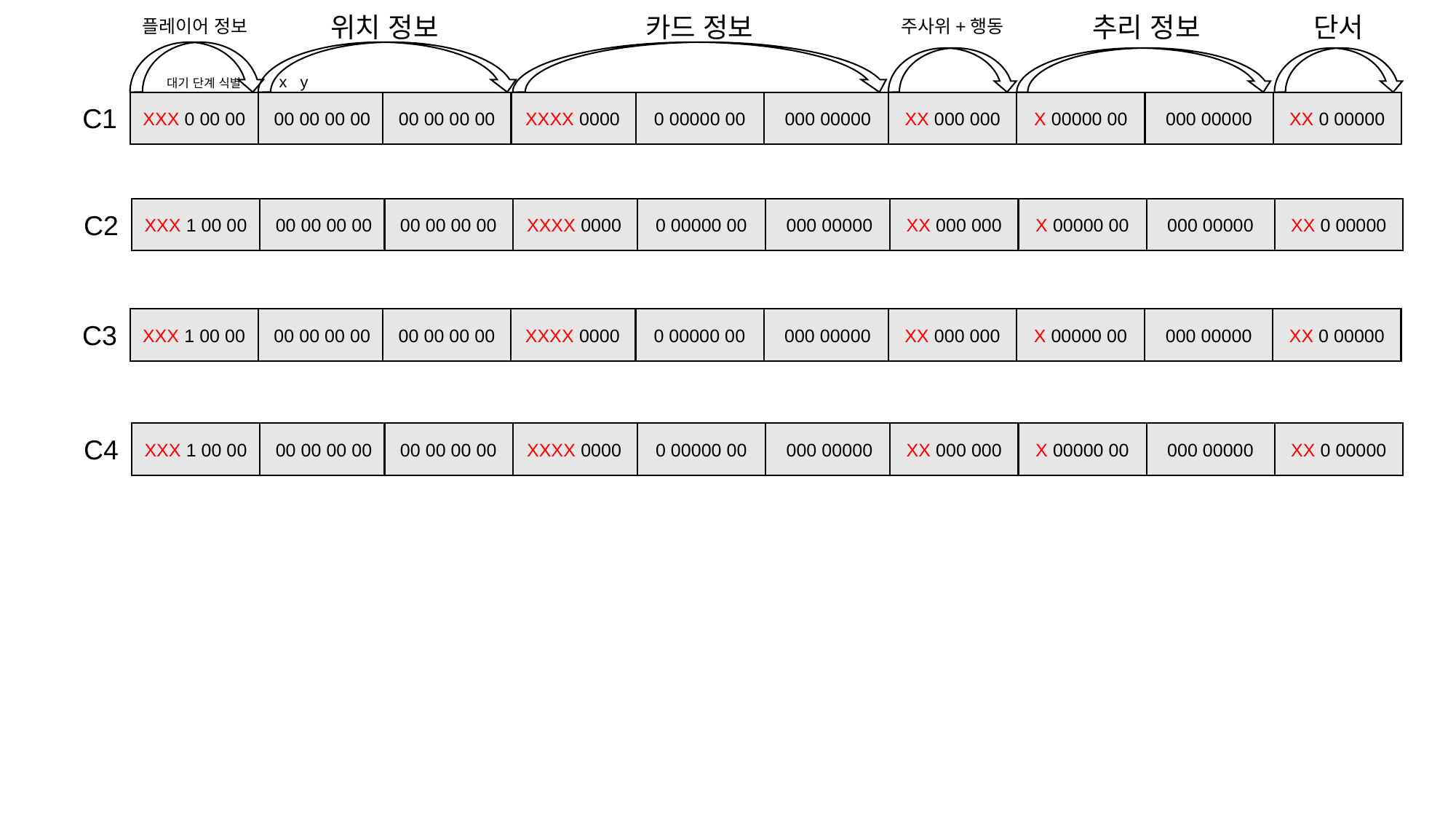

위치 정보
카드 정보
추리 정보
단서
주사위+행동
플레이어 정보

x   y
대기 단계 식별
XX 0 00000
000 00000
XXXX 0000
X 00000 00
00 00 00 00
XX 000 000
00 00 00 00
000 00000
XXX 0 00 00
0 00000 00
C1
XX 0 00000
000 00000
XXXX 0000
X 00000 00
00 00 00 00
XX 000 000
00 00 00 00
000 00000
XXX 1 00 00
0 00000 00
C2
XX 0 00000
000 00000
XXXX 0000
X 00000 00
00 00 00 00
XX 000 000
00 00 00 00
000 00000
XXX 1 00 00
0 00000 00
C3
XX 0 00000
000 00000
XXXX 0000
X 00000 00
00 00 00 00
XX 000 000
00 00 00 00
000 00000
XXX 1 00 00
0 00000 00
C4